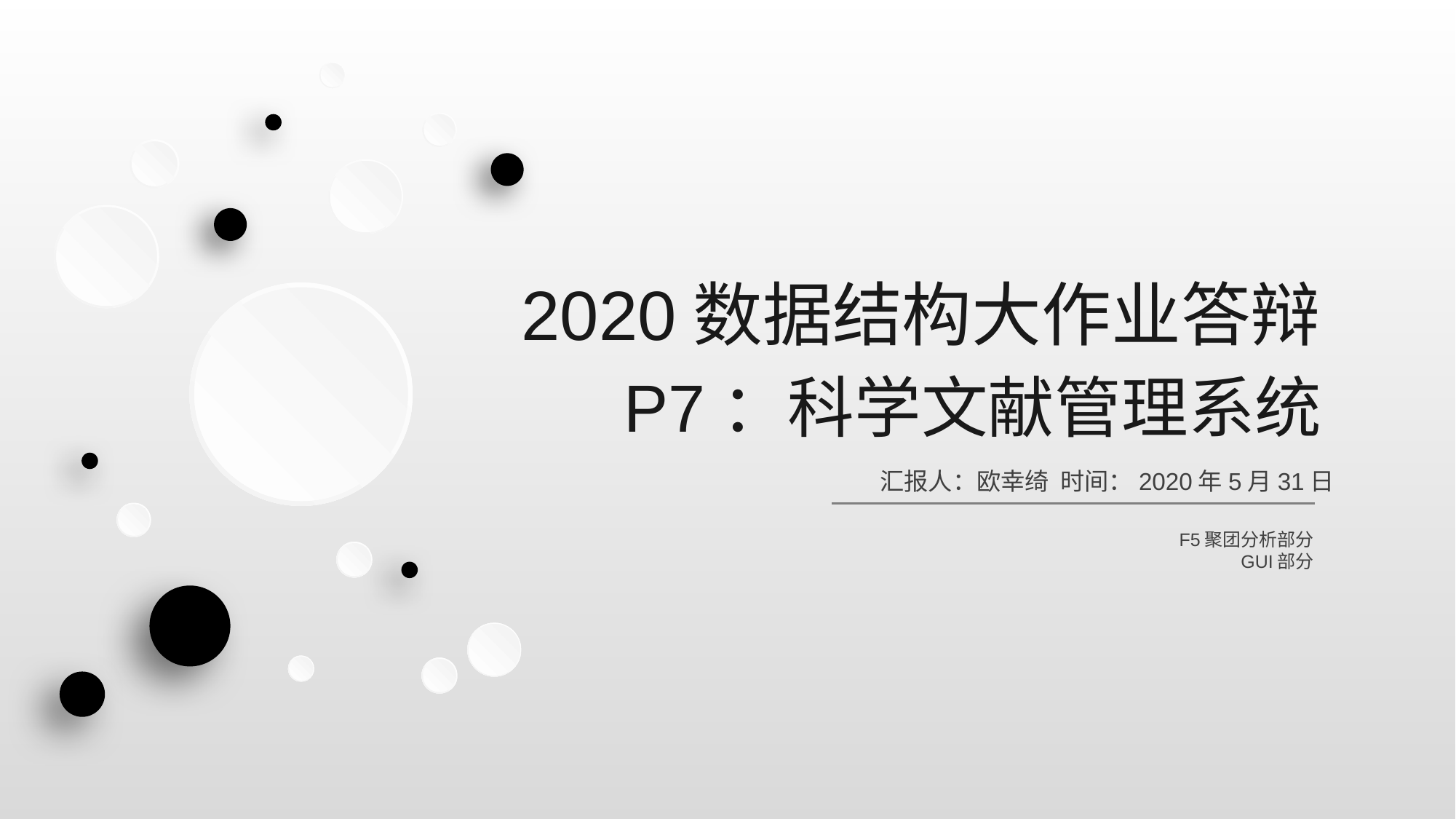

2020数据结构大作业答辩

P7：科学文献管理系统

汇报人：欧幸绮  时间：2020年5月31日

F5聚团分析部分
GUI部分